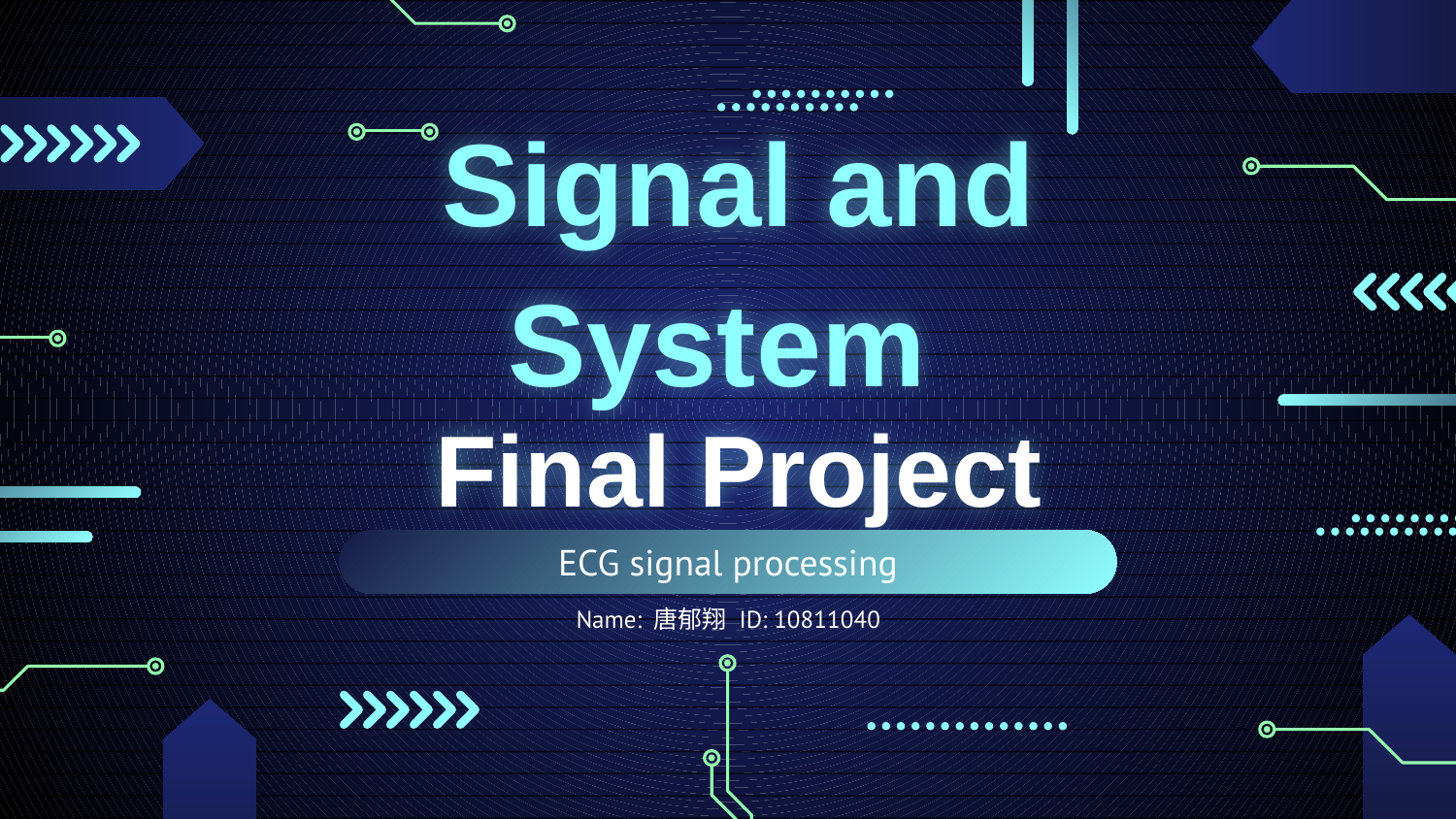

# Signal and System Final Project

ECG signal processing
Name: 唐郁翔 ID: 10811040